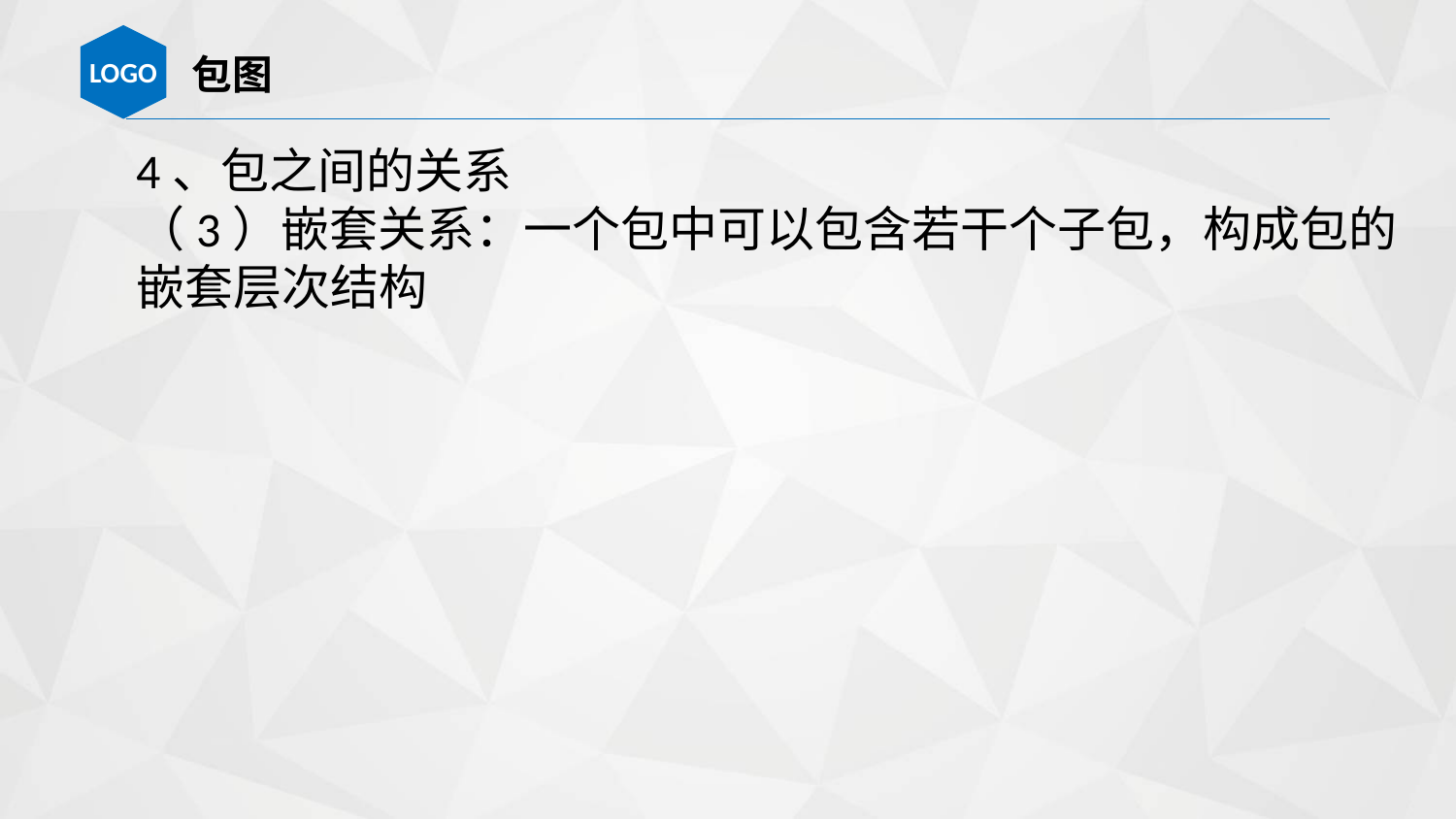

包图
4、包之间的关系
（3）嵌套关系：一个包中可以包含若干个子包，构成包的嵌套层次结构